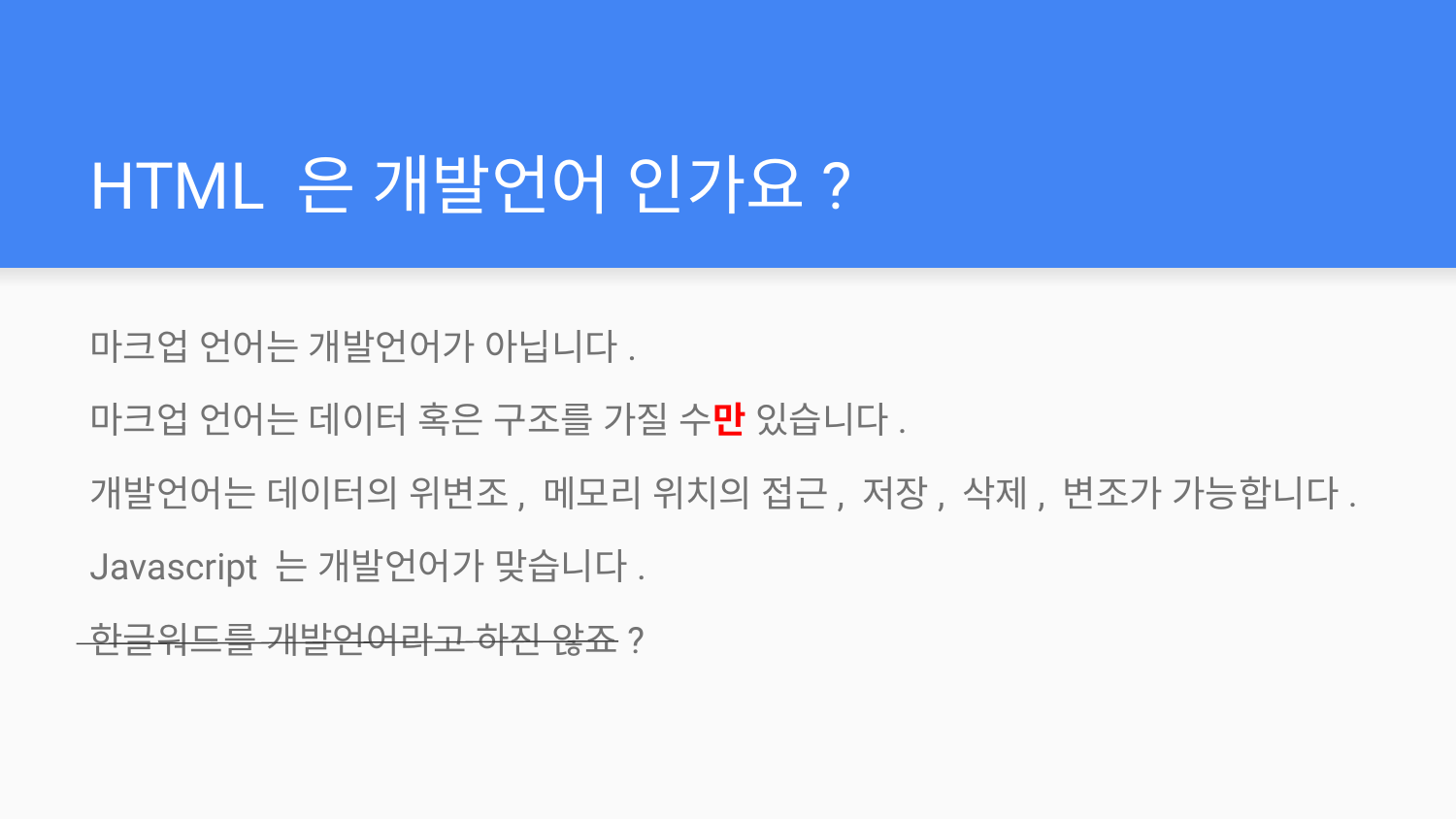

# HTML 은 개발언어 인가요?
마크업 언어는 개발언어가 아닙니다.
마크업 언어는 데이터 혹은 구조를 가질 수만 있습니다.
개발언어는 데이터의 위변조, 메모리 위치의 접근, 저장, 삭제, 변조가 가능합니다.
Javascript 는 개발언어가 맞습니다.
한글워드를 개발언어라고 하진 않죠?